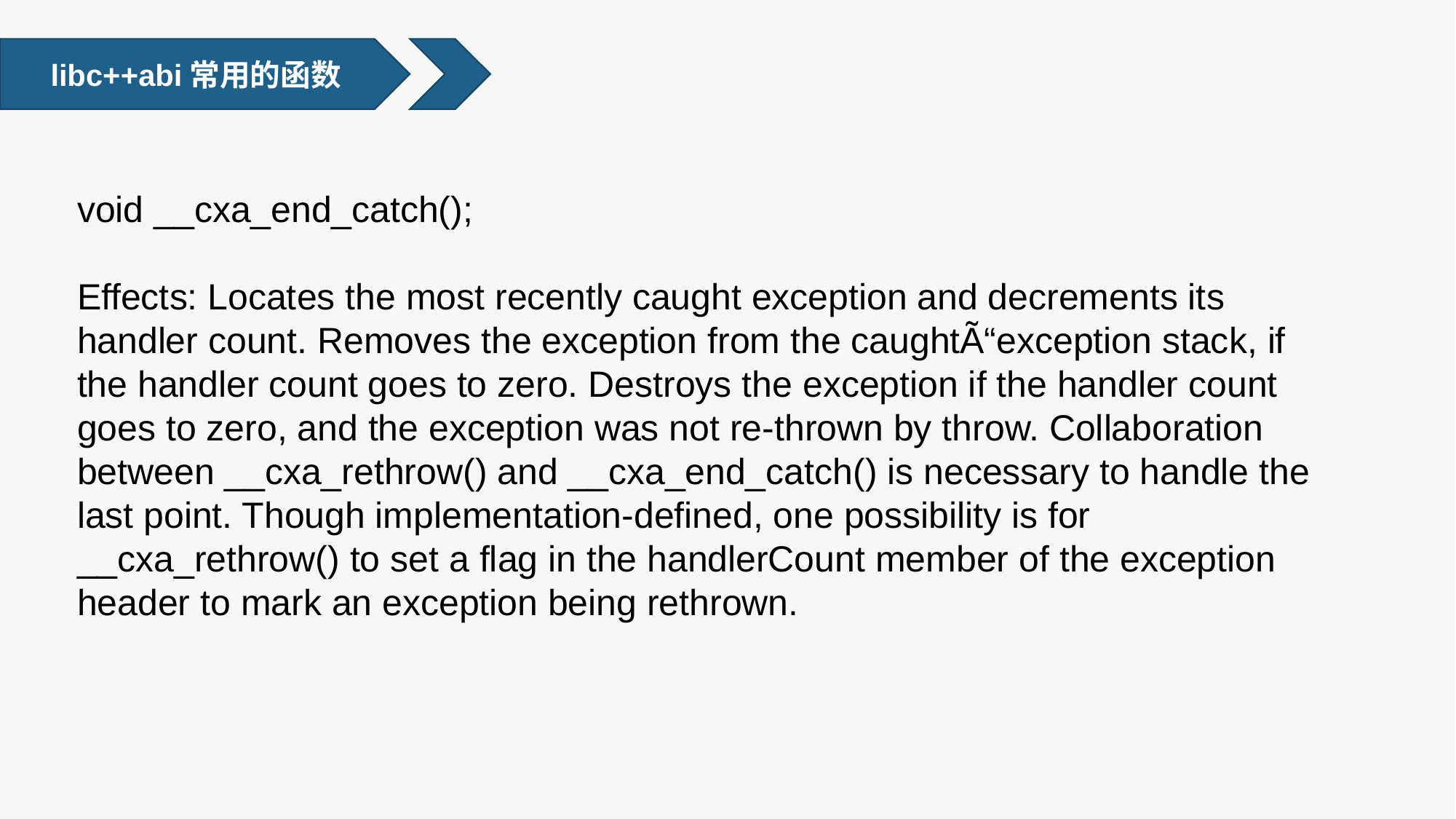

libc++abi常用的函数

void __cxa_end_catch();

Effects: Locates the most recently caught exception and decrements its handler count. Removes the exception from the caughtÃ“exception stack, if the handler count goes to zero. Destroys the exception if the handler count goes to zero, and the exception was not re-thrown by throw. Collaboration between __cxa_rethrow() and __cxa_end_catch() is necessary to handle the last point. Though implementation-defined, one possibility is for __cxa_rethrow() to set a flag in the handlerCount member of the exception header to mark an exception being rethrown.